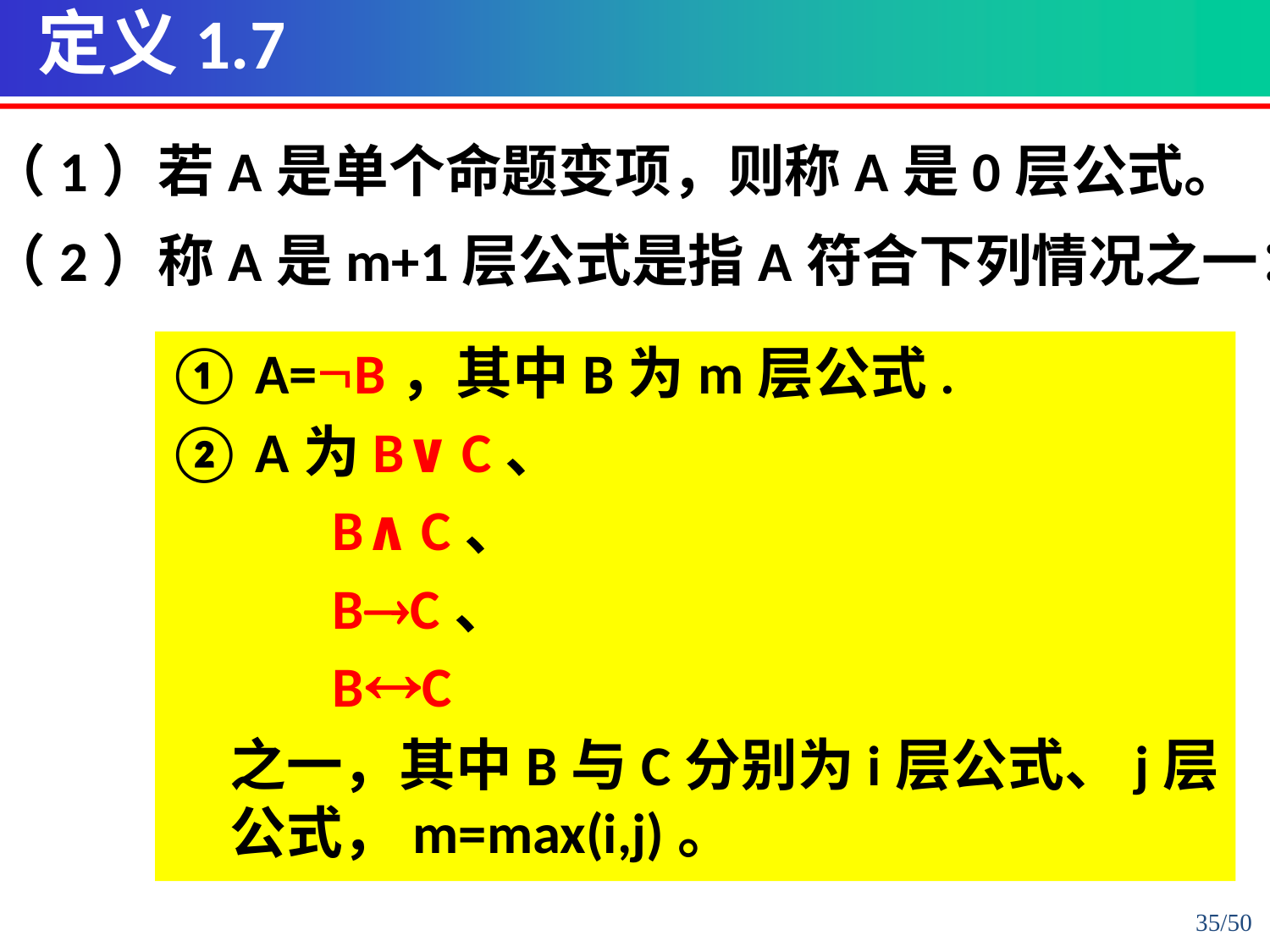

定义1.7
（1）若A是单个命题变项，则称A是0层公式。
（2）称A是m+1层公式是指A符合下列情况之一：
 A=¬B，其中B为m层公式.
 A为B∨C、
             B∧C、
             B→C、
             B↔C
之一，其中B与C分别为i层公式、j层公式，m=max(i,j)。
35/50